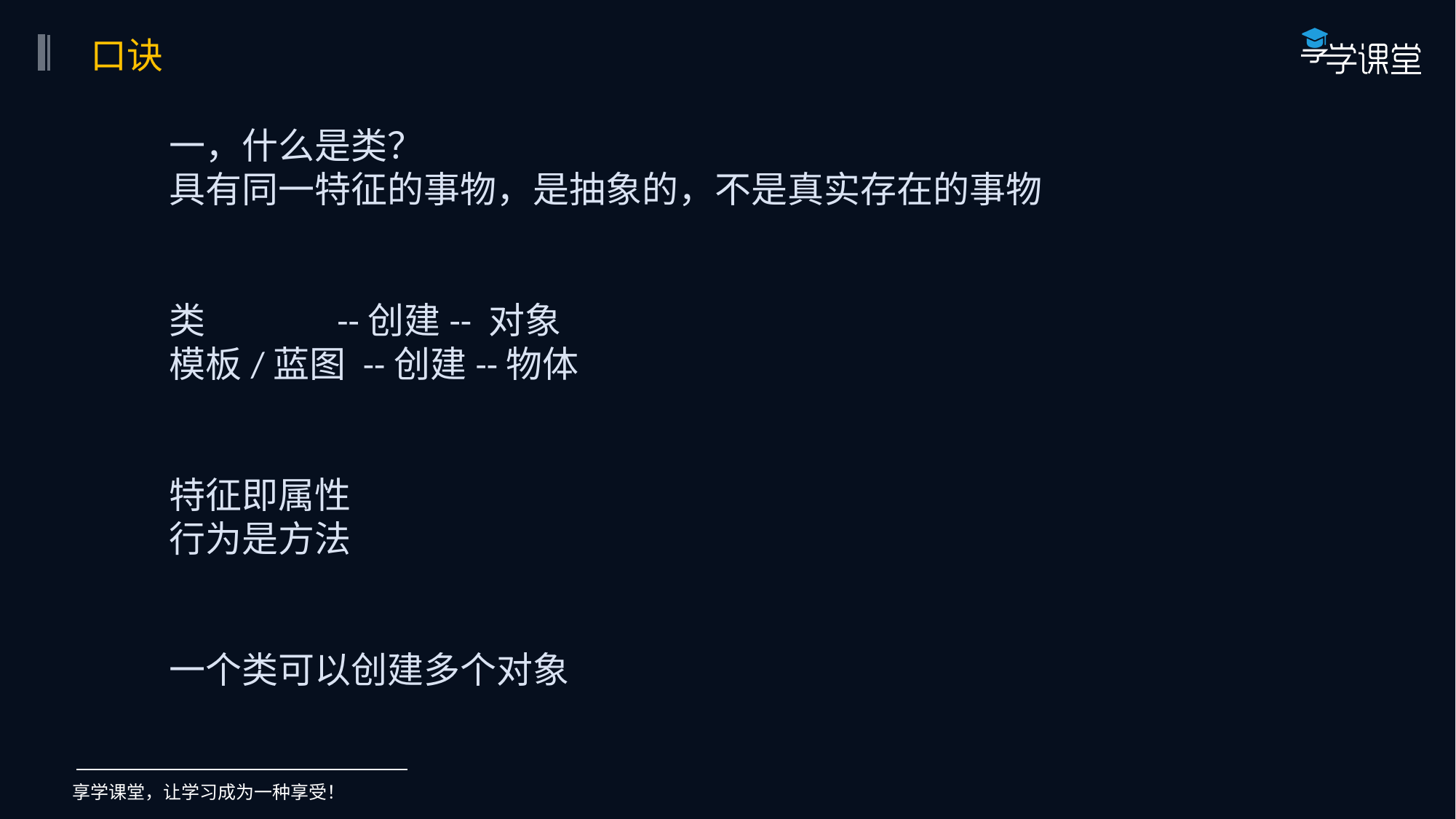

口诀
一，什么是类？
具有同一特征的事物，是抽象的，不是真实存在的事物

类               --创建-- 对象
模板/蓝图 --创建--物体

特征即属性
行为是方法

一个类可以创建多个对象